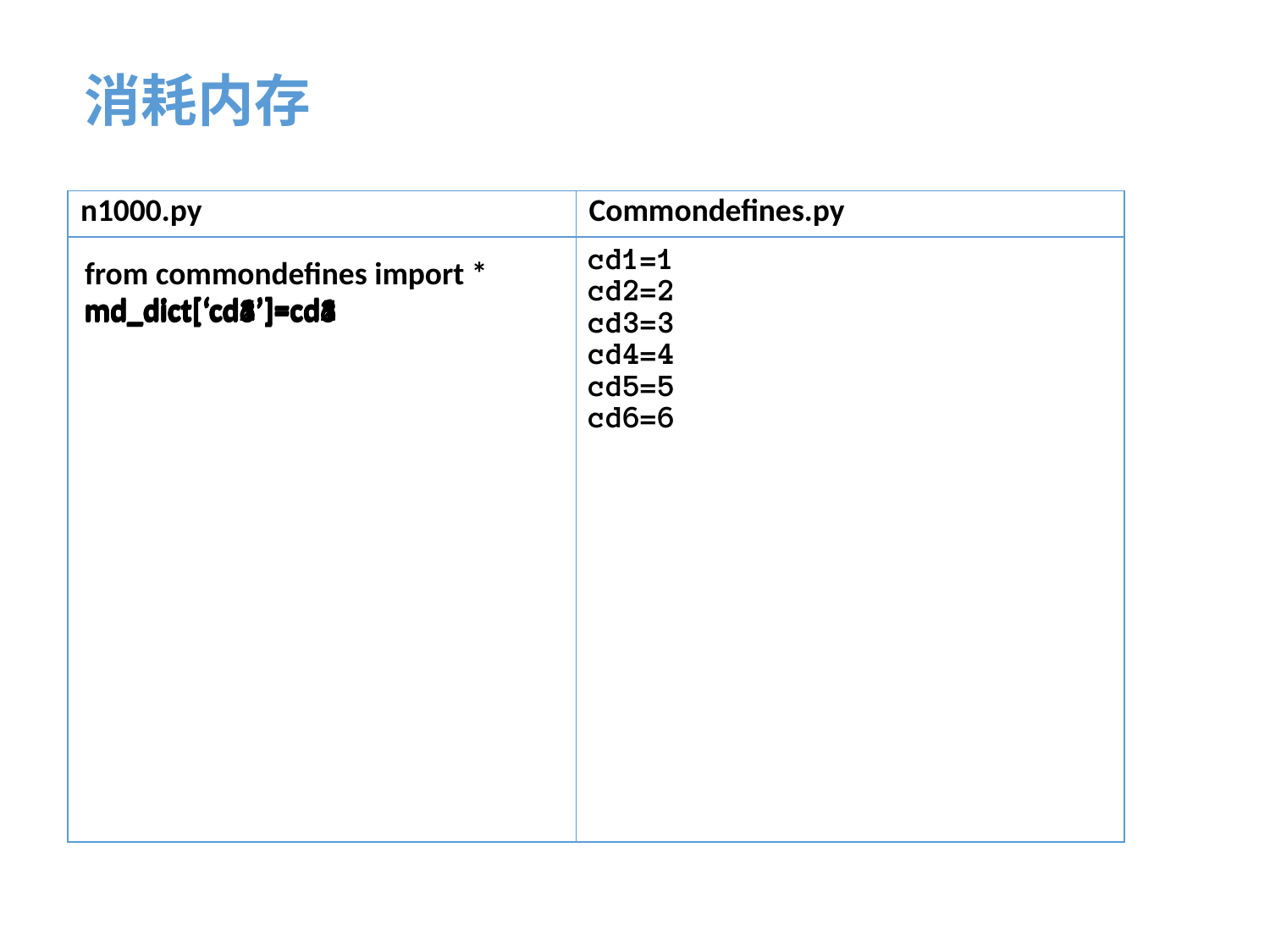

消耗内存
| n1000.py | Commondefines.py |
| --- | --- |
|  | cd1=1 cd2=2 cd3=3 cd4=4 cd5=5 cd6=6 |
from commondefines import *
md_dict[‘cd1’]=cd1
md_dict[‘cd1’]=cd1
md_dict[‘cd2’]=cd2
md_dict[‘cd5’]=cd5
md_dict[‘cd3’]=cd3
md_dict[‘cd6’]=cd6